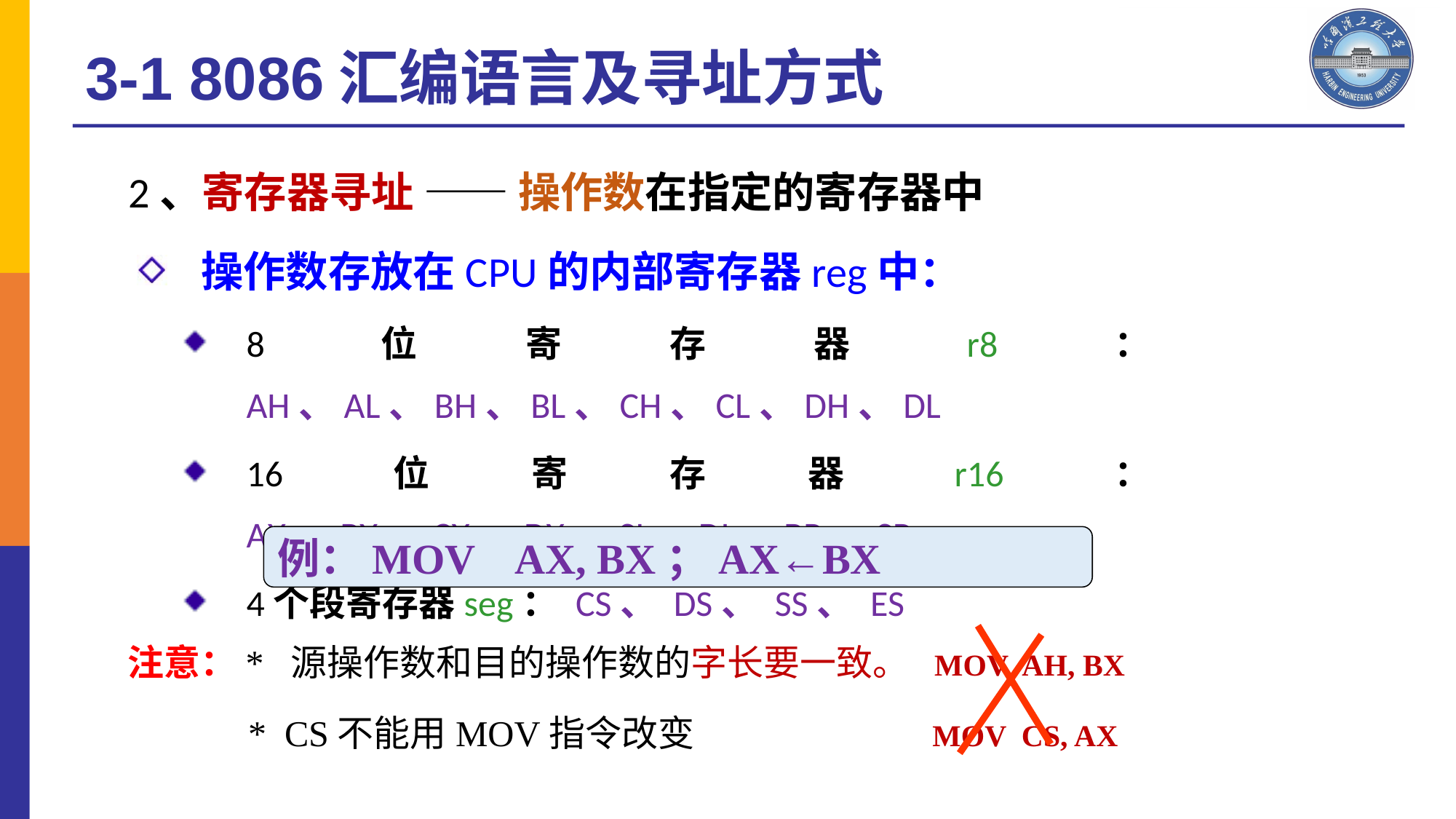

3-1 8086汇编语言及寻址方式
2、寄存器寻址 —— 操作数在指定的寄存器中
操作数存放在CPU的内部寄存器reg中：
8位寄存器r8：AH、AL、BH、BL、CH、CL、DH、DL
16位寄存器r16：AX、BX、CX、DX、SI、DI、BP、SP
4个段寄存器seg： CS、 DS、 SS、 ES
例：MOV    AX, BX；AX←BX
  注意：*  源操作数和目的操作数的字长要一致。  MOV  AH, BX
                *  CS不能用MOV指令改变                            MOV  CS, AX